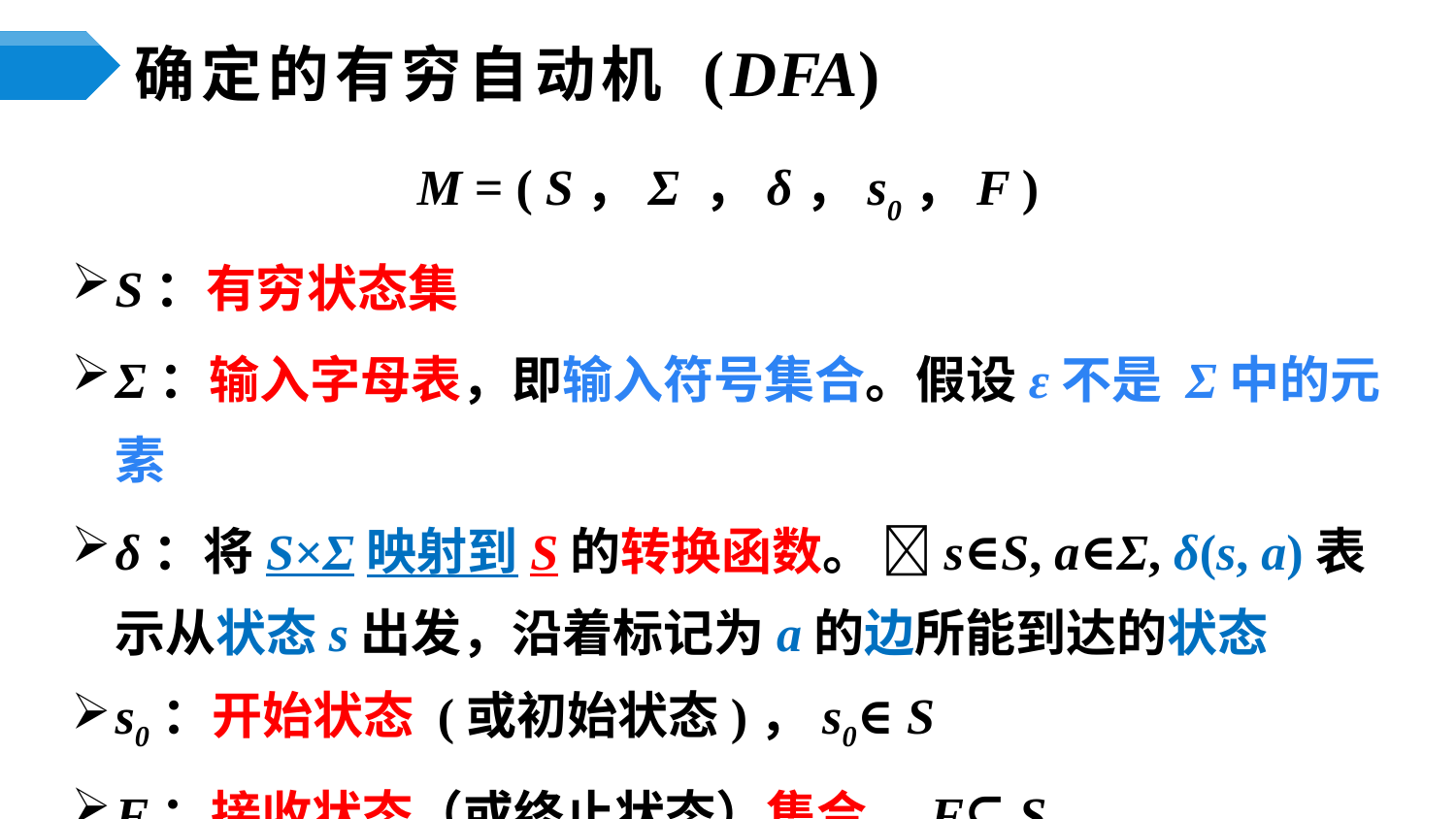

# 确定的有穷自动机 (DFA)
M = ( S，Σ ，δ，s0，F )
S：有穷状态集
Σ：输入字母表，即输入符号集合。假设ε不是 Σ中的元素
δ：将S×Σ映射到S的转换函数。 ∀s∈S, a∈Σ, δ(s, a)表示从状态s出发，沿着标记为a的边所能到达的状态
s0：开始状态 (或初始状态)，s0∈ S
F：接收状态（或终止状态）集合，F⊆ S